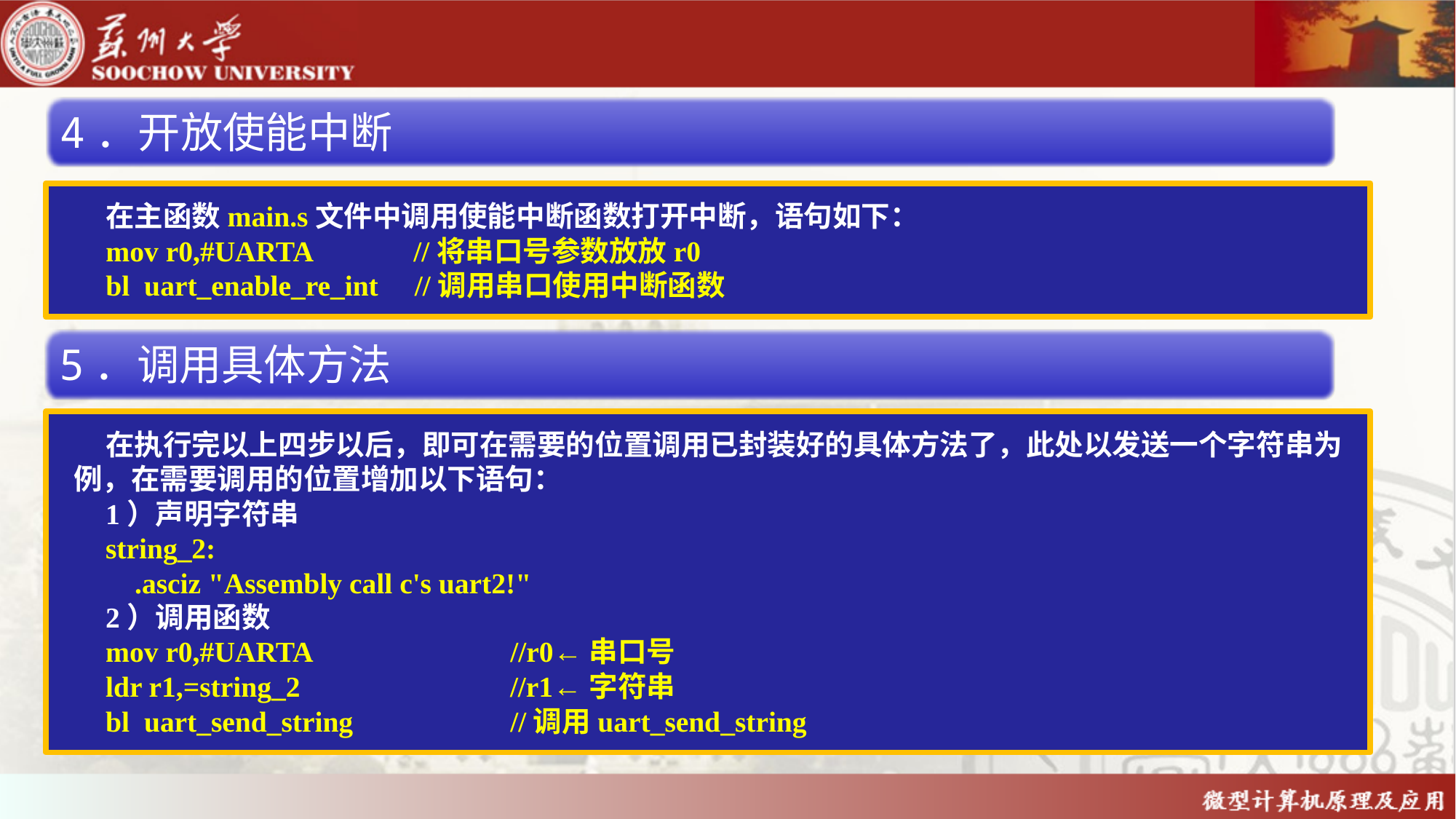

4．开放使能中断
在主函数main.s文件中调用使能中断函数打开中断，语句如下：
mov r0,#UARTA              //将串口号参数放放r0
bl  uart_enable_re_int     //调用串口使用中断函数
5．调用具体方法
在执行完以上四步以后，即可在需要的位置调用已封装好的具体方法了，此处以发送一个字符串为例，在需要调用的位置增加以下语句：
1）声明字符串
string_2:
    .asciz "Assembly call c's uart2!"
2）调用函数
mov r0,#UARTA		//r0←串口号
ldr r1,=string_2	               //r1←字符串
bl  uart_send_string		//调用uart_send_string